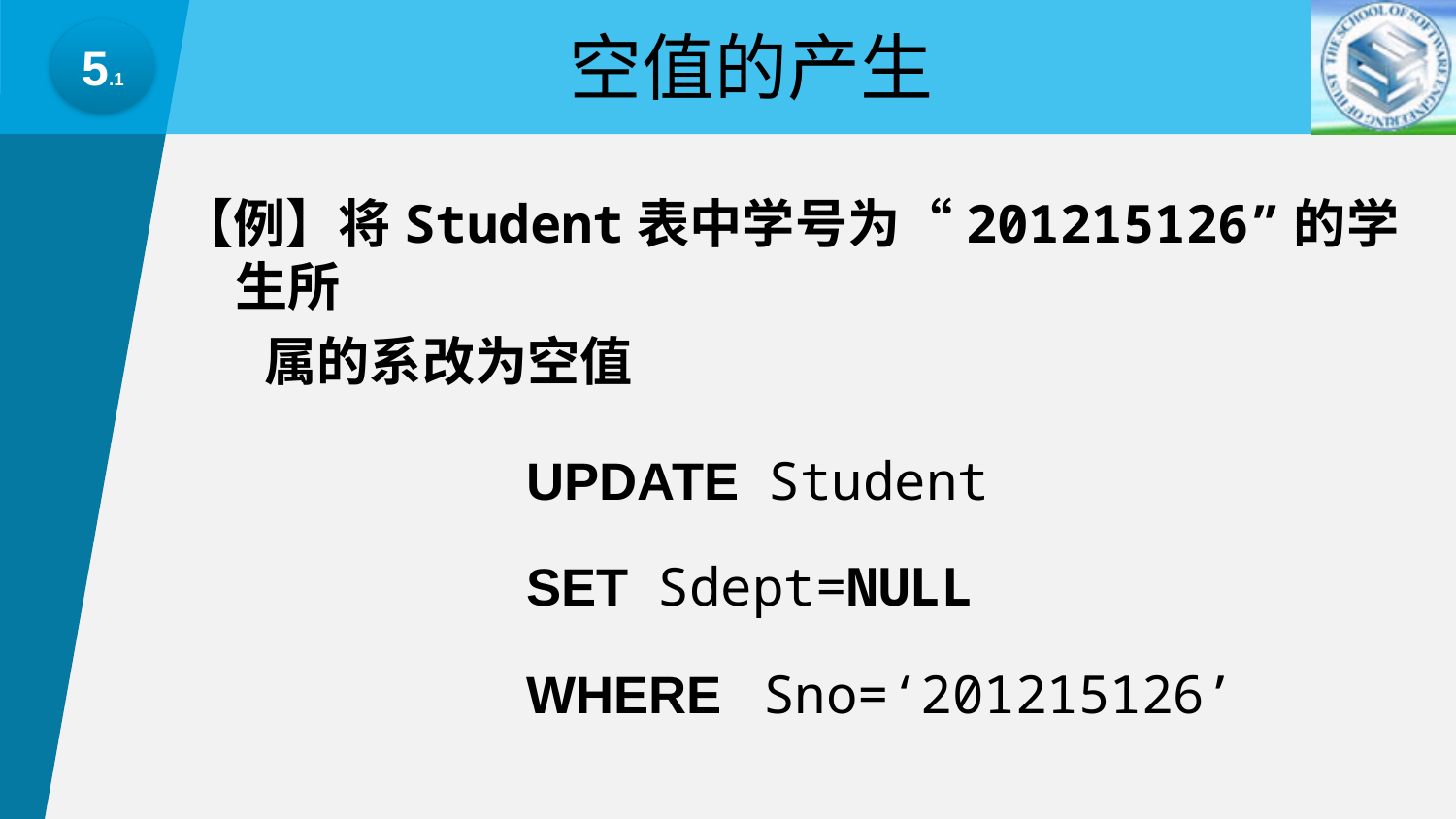

空值的产生
5.1
【例】将Student表中学号为“201215126”的学生所
      属的系改为空值
			UPDATE  Student
			SET  Sdept=NULL
			WHERE   Sno=‘201215126’